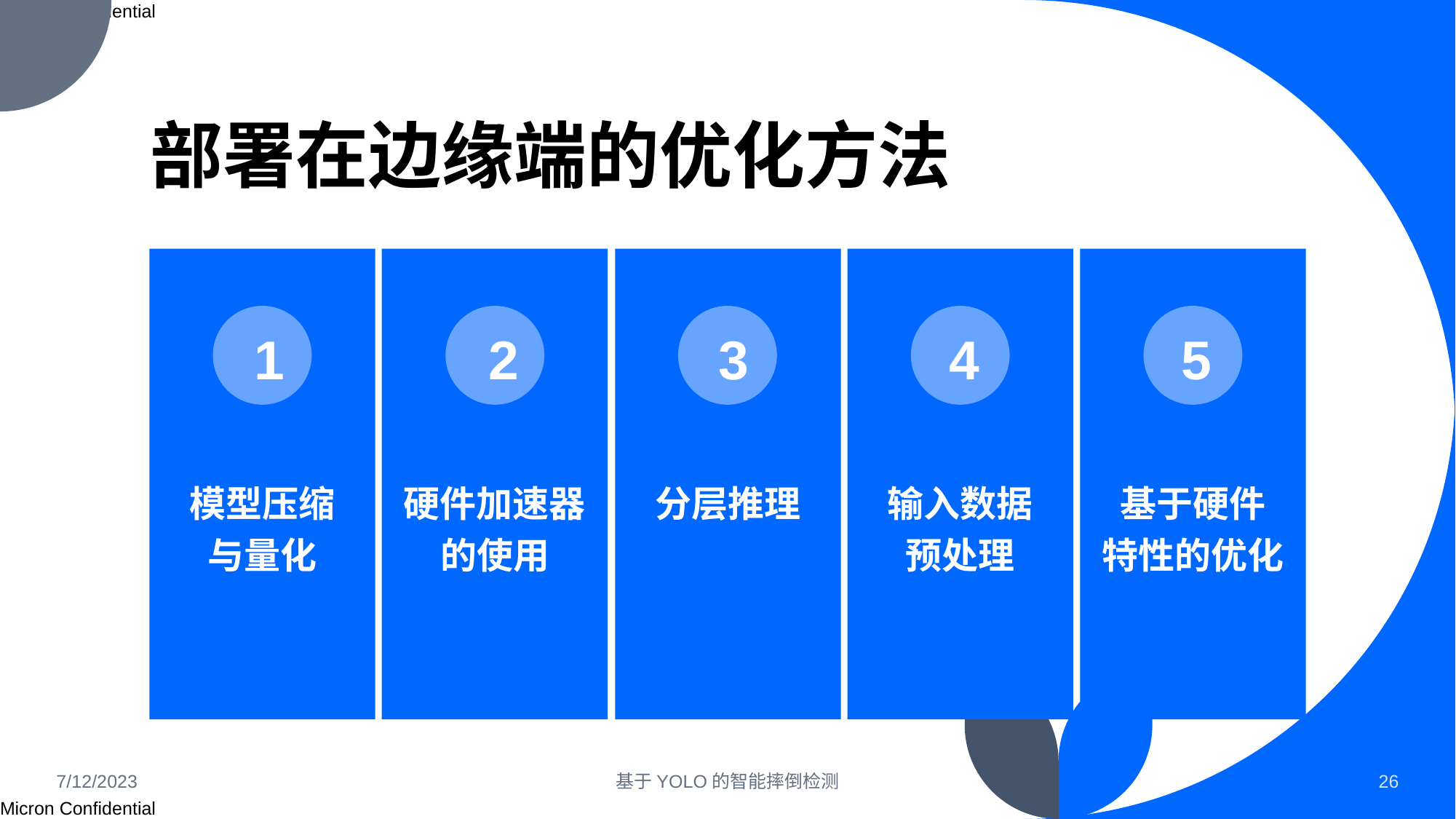

# 部署在边缘端的优化方法
模型压缩
与量化
硬件加速器
的使用
分层推理

输入数据
预处理
基于硬件
特性的优化
1
2
3
4
5
7/12/2023
基于YOLO的智能摔倒检测
26